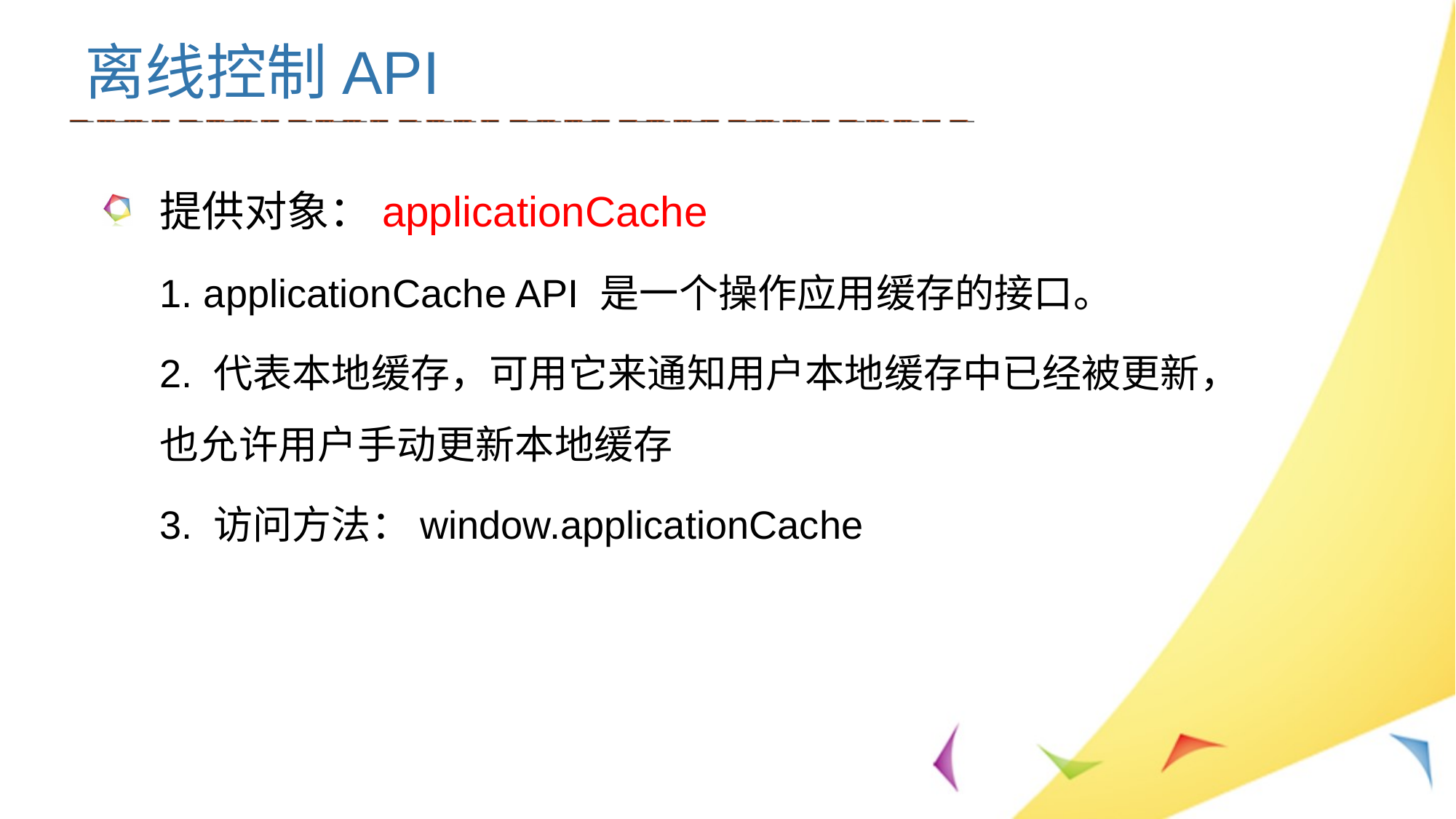

离线控制API
提供对象：applicationCache
1. applicationCache API 是一个操作应用缓存的接口。
2. 代表本地缓存，可用它来通知用户本地缓存中已经被更新，也允许用户手动更新本地缓存
3. 访问方法：window.applicationCache